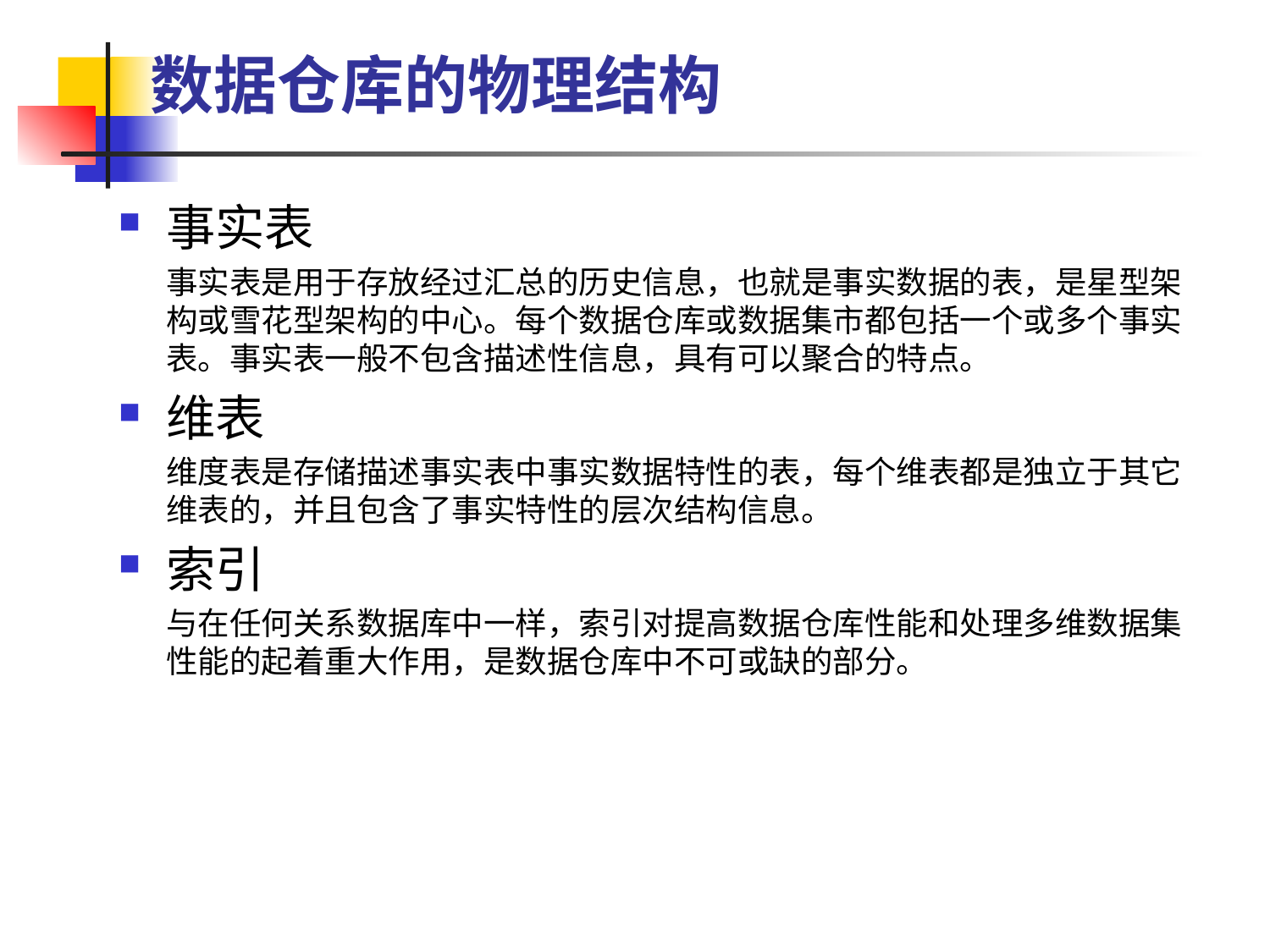

# 数据仓库的物理结构
事实表
	事实表是用于存放经过汇总的历史信息，也就是事实数据的表，是星型架构或雪花型架构的中心。每个数据仓库或数据集市都包括一个或多个事实表。事实表一般不包含描述性信息，具有可以聚合的特点。
维表
	维度表是存储描述事实表中事实数据特性的表，每个维表都是独立于其它维表的，并且包含了事实特性的层次结构信息。
索引
	与在任何关系数据库中一样，索引对提高数据仓库性能和处理多维数据集性能的起着重大作用，是数据仓库中不可或缺的部分。